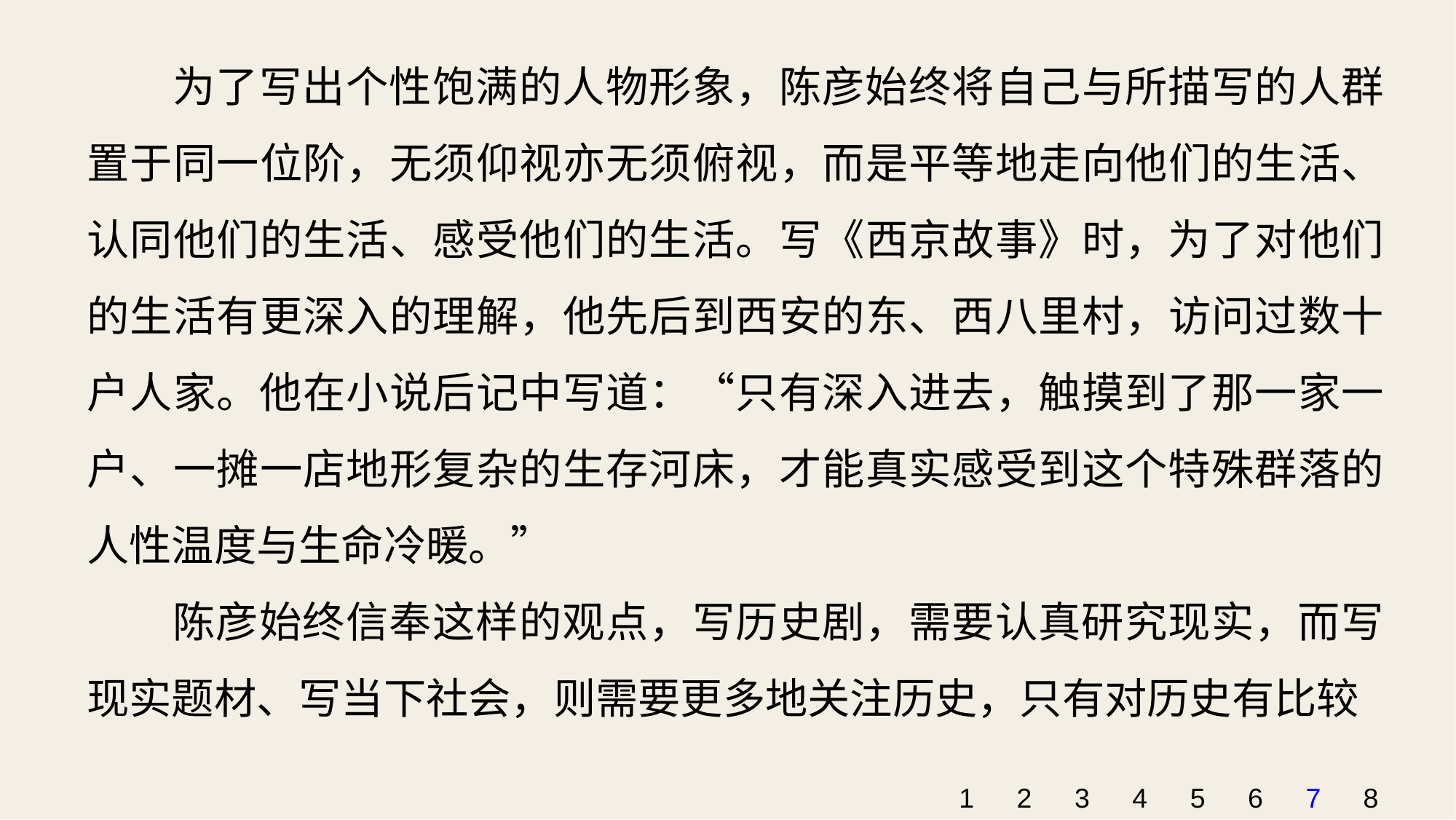

为了写出个性饱满的人物形象，陈彦始终将自己与所描写的人群置于同一位阶，无须仰视亦无须俯视，而是平等地走向他们的生活、认同他们的生活、感受他们的生活。写《西京故事》时，为了对他们的生活有更深入的理解，他先后到西安的东、西八里村，访问过数十户人家。他在小说后记中写道：“只有深入进去，触摸到了那一家一户、一摊一店地形复杂的生存河床，才能真实感受到这个特殊群落的人性温度与生命冷暖。”
陈彦始终信奉这样的观点，写历史剧，需要认真研究现实，而写现实题材、写当下社会，则需要更多地关注历史，只有对历史有比较
1
2
3
4
5
6
7
8